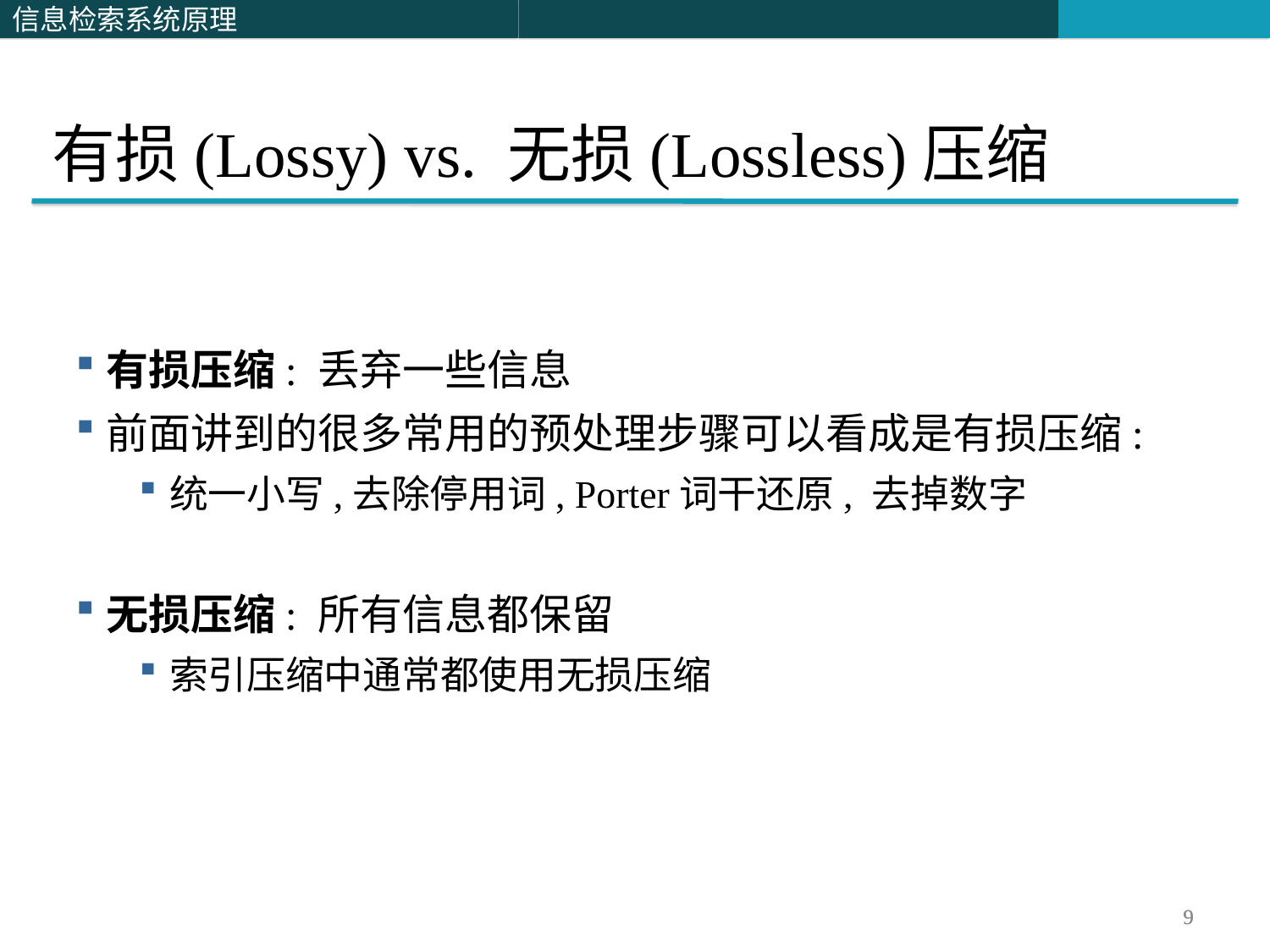

有损(Lossy) vs. 无损(Lossless)压缩
有损压缩: 丢弃一些信息
前面讲到的很多常用的预处理步骤可以看成是有损压缩:
统一小写,去除停用词, Porter词干还原, 去掉数字

无损压缩: 所有信息都保留
索引压缩中通常都使用无损压缩
9
9